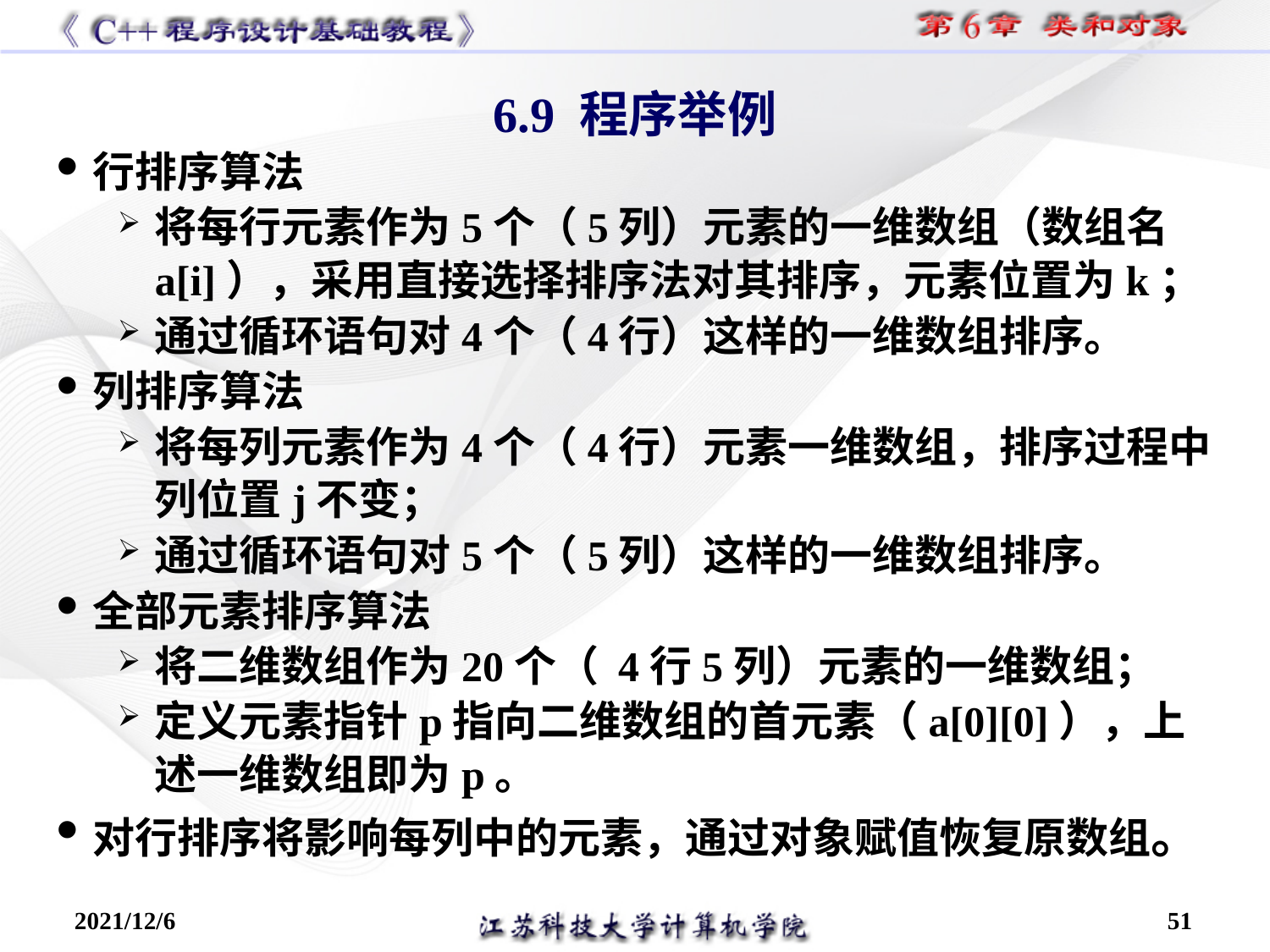

6.9 程序举例
行排序算法
将每行元素作为5个（5列）元素的一维数组（数组名a[i]），采用直接选择排序法对其排序，元素位置为k；
通过循环语句对4个（4行）这样的一维数组排序。
列排序算法
将每列元素作为4个（4行）元素一维数组，排序过程中列位置j不变；
通过循环语句对5个（5列）这样的一维数组排序。
全部元素排序算法
将二维数组作为20个（ 4行5列）元素的一维数组；
定义元素指针p指向二维数组的首元素（a[0][0]），上述一维数组即为p。
对行排序将影响每列中的元素，通过对象赋值恢复原数组。